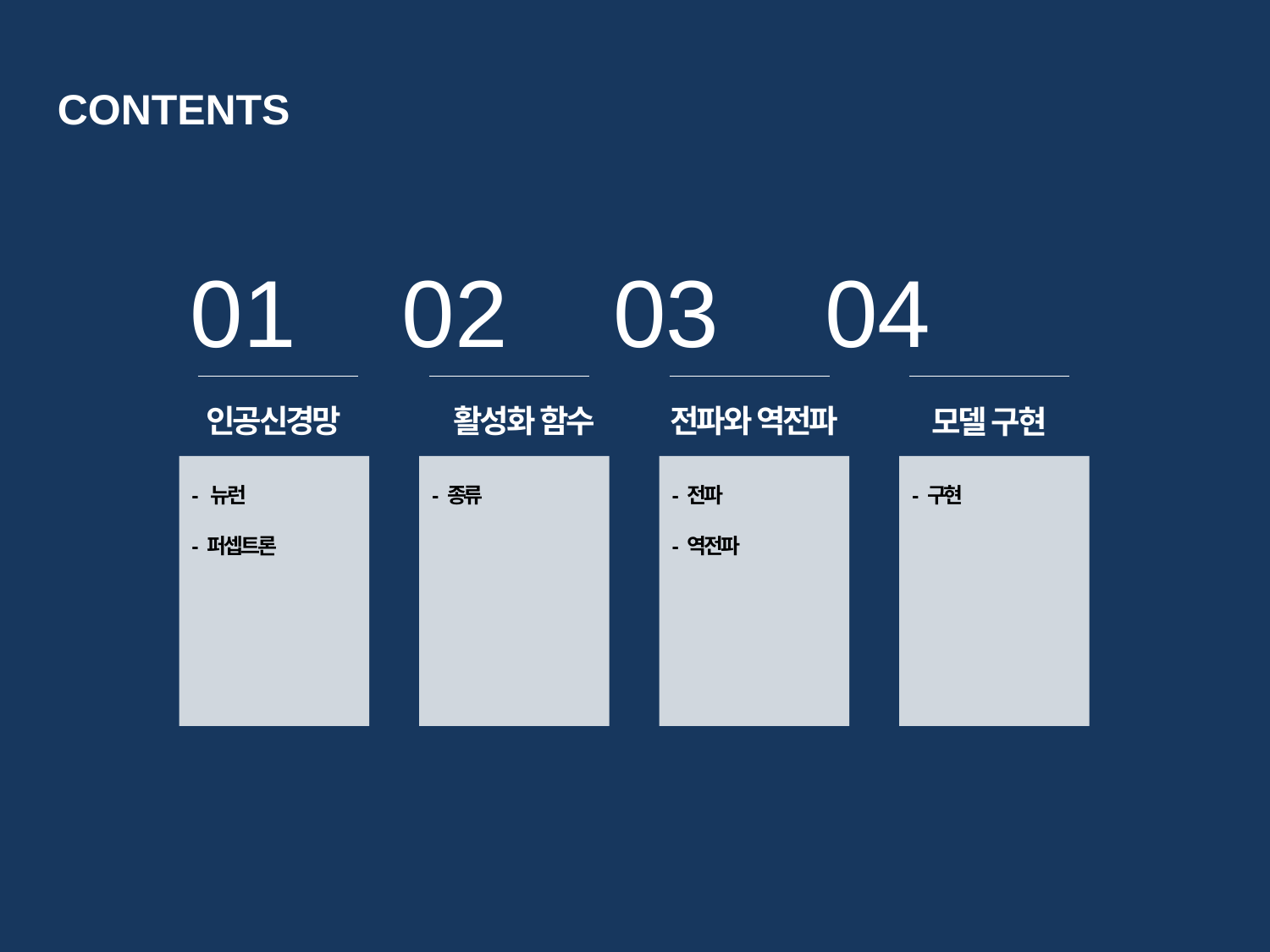

CONTENTS
01    02    03    04
인공신경망
활성화 함수
전파와 역전파
모델 구현

-  뉴런

- 퍼셉트론
- 종류

- 전파

- 역전파
- 구현